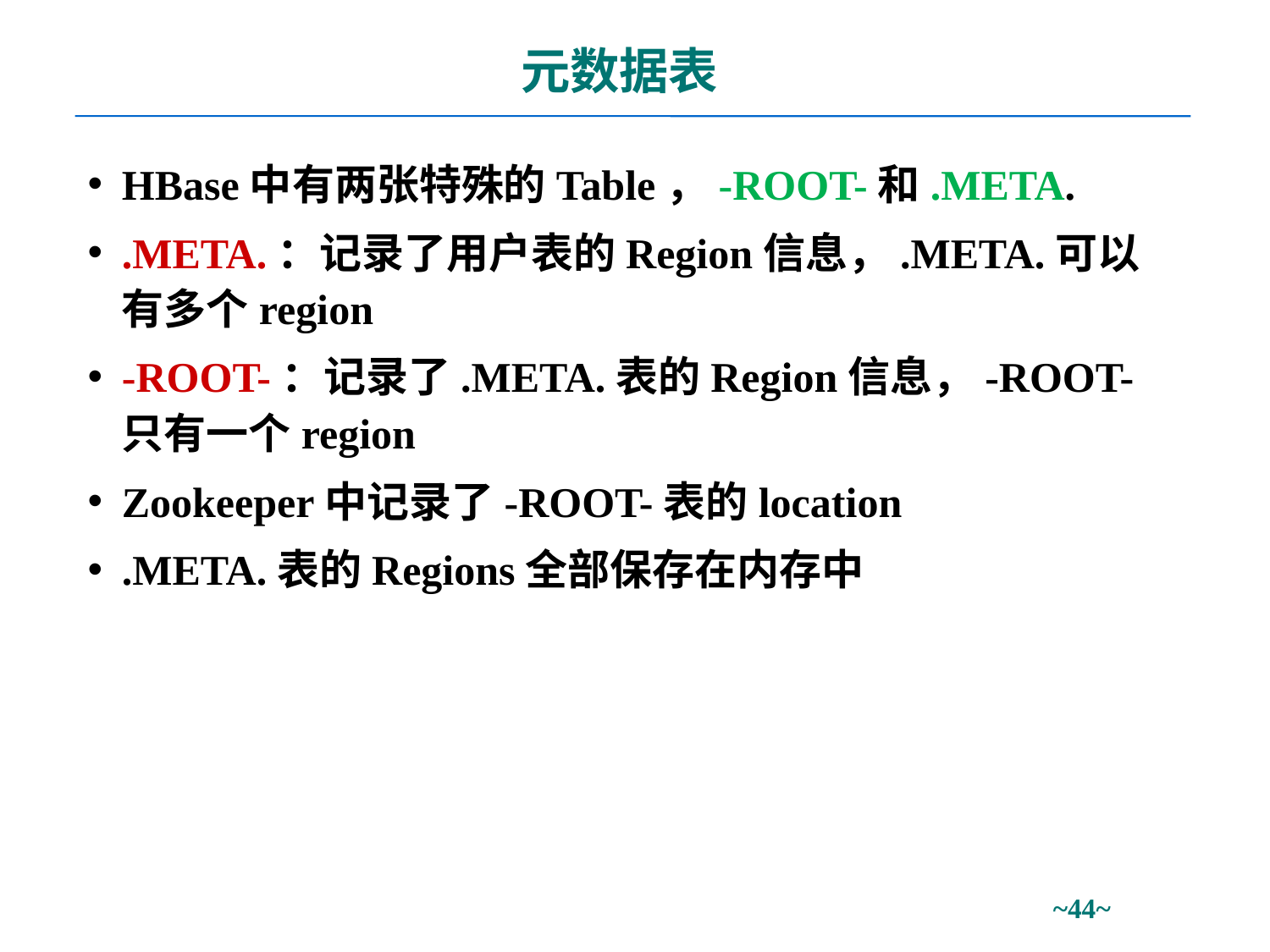

# 元数据表
HBase中有两张特殊的Table，-ROOT-和.META.
.META.：记录了用户表的Region信息，.META.可以有多个region
-ROOT-：记录了.META.表的Region信息，-ROOT-只有一个region
Zookeeper中记录了-ROOT-表的location
.META.表的Regions全部保存在内存中

~44~